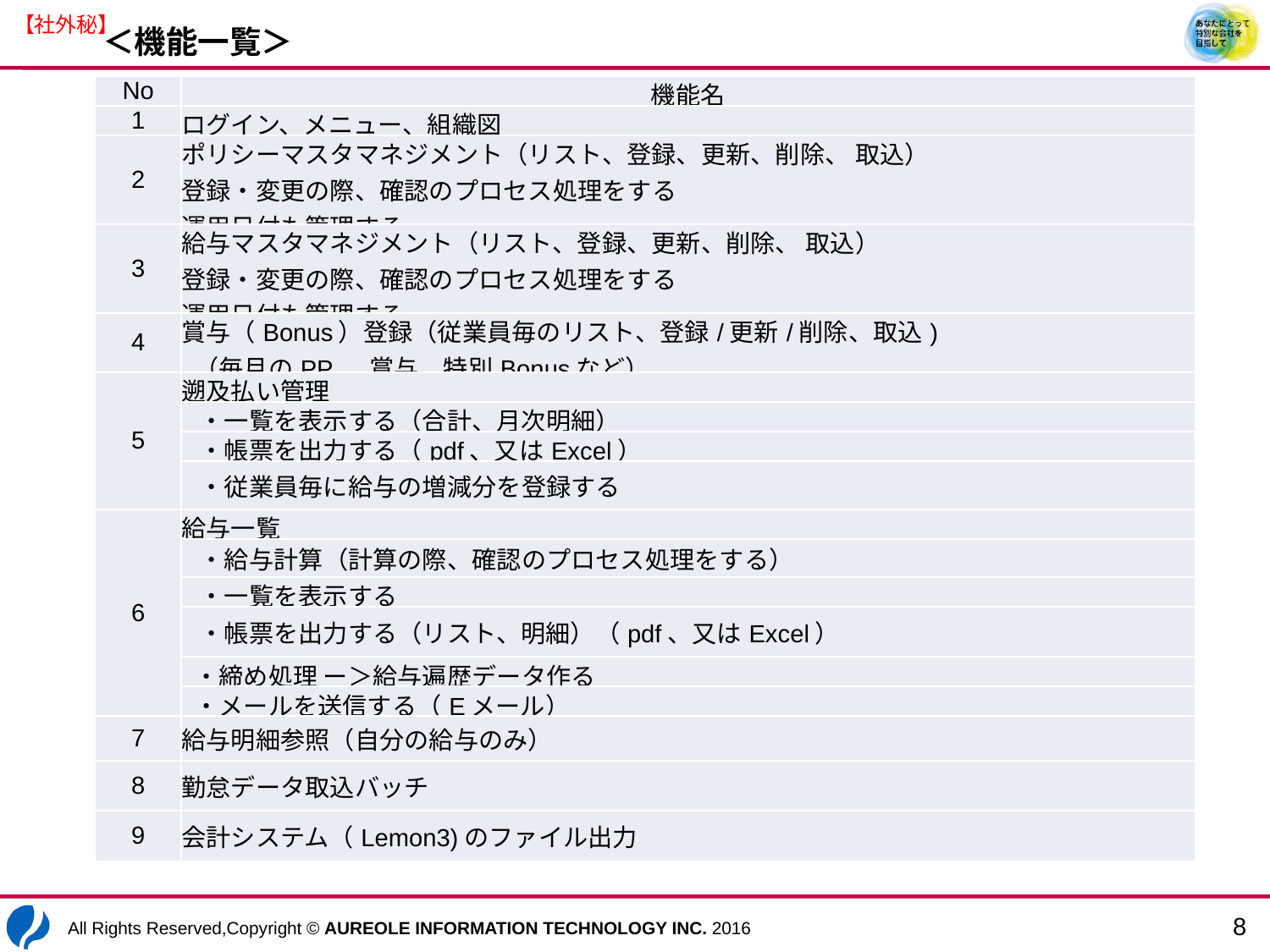

＜機能一覧＞
| No | 機能名 |
| --- | --- |
| 1 | ログイン、メニュー、組織図 |
| 2 | ポリシーマスタマネジメント（リスト、登録、更新、削除、 取込） 登録・変更の際、確認のプロセス処理をする 運用日付も管理する |
| 3 | 給与マスタマネジメント（リスト、登録、更新、削除、 取込） 登録・変更の際、確認のプロセス処理をする 運用日付も管理する |
| 4 | 賞与（Bonus）登録（従業員毎のリスト、登録/更新/削除、取込) （毎月のPP、 賞与、特別Bonusなど） |
| 5 | 遡及払い管理 |
|  | ・一覧を表示する（合計、月次明細） |
|  | ・帳票を出力する（pdf、又はExcel） |
|  | ・従業員毎に給与の増減分を登録する |
| 6 | 給与一覧 |
|  | ・給与計算（計算の際、確認のプロセス処理をする） |
|  | ・一覧を表示する |
|  | ・帳票を出力する（リスト、明細）（pdf、又はExcel） |
|  | ・締め処理 ー＞給与遍歴データ作る |
|  | ・メールを送信する（Eメール） |
| 7 | 給与明細参照（自分の給与のみ） |
| 8 | 勤怠データ取込バッチ |
| 9 | 会計システム（Lemon3)のファイル出力 |
8